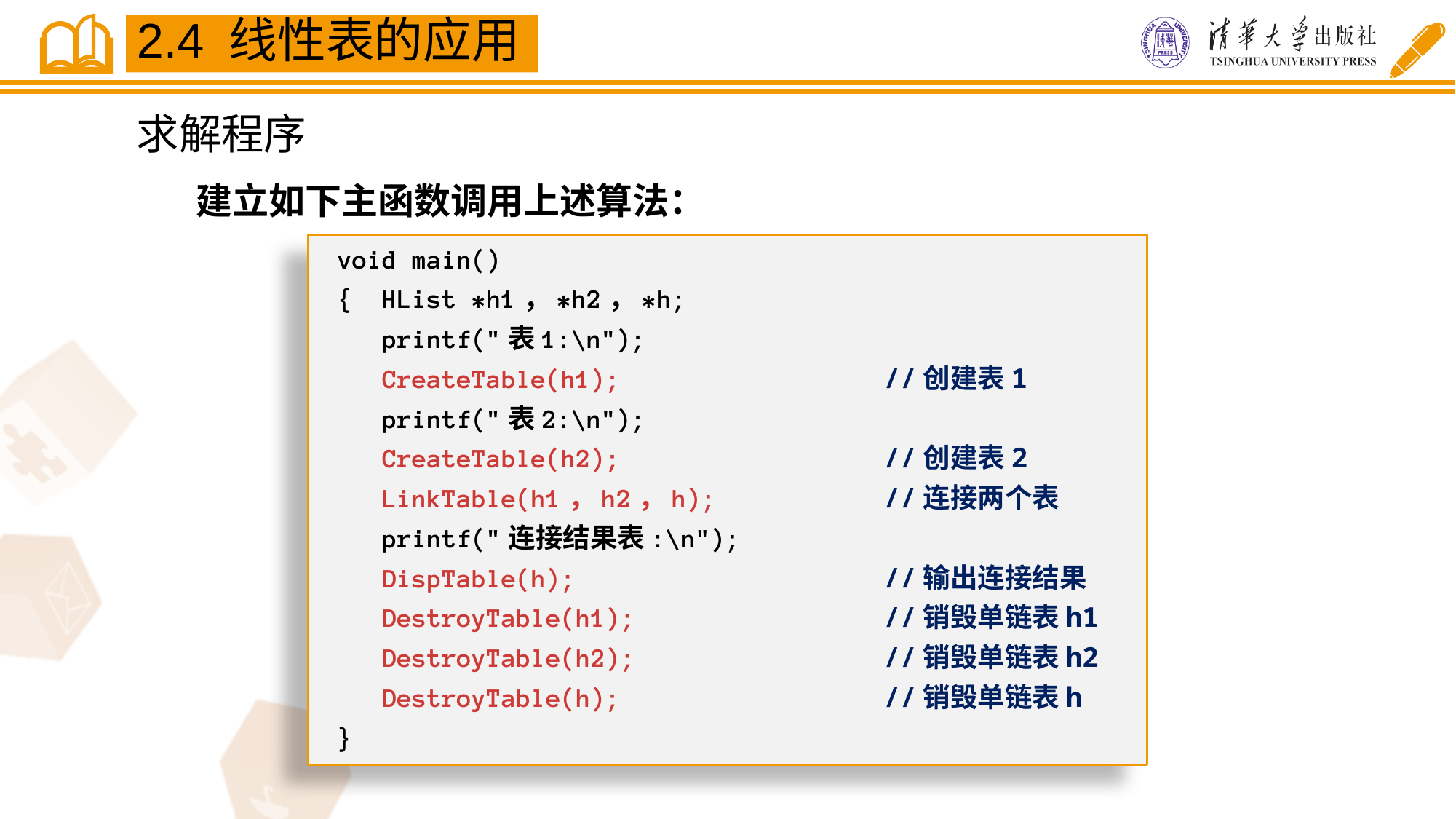

2.4 线性表的应用
求解程序
建立如下主函数调用上述算法：
void main()
{  HList *h1，*h2，*h;
   printf("表1:\n");
   CreateTable(h1);			//创建表1
   printf("表2:\n");
   CreateTable(h2);			//创建表2
   LinkTable(h1，h2，h);		//连接两个表
   printf("连接结果表:\n");
   DispTable(h);			//输出连接结果
   DestroyTable(h1);			//销毁单链表h1
   DestroyTable(h2); 			//销毁单链表h2
   DestroyTable(h); 			//销毁单链表h
}